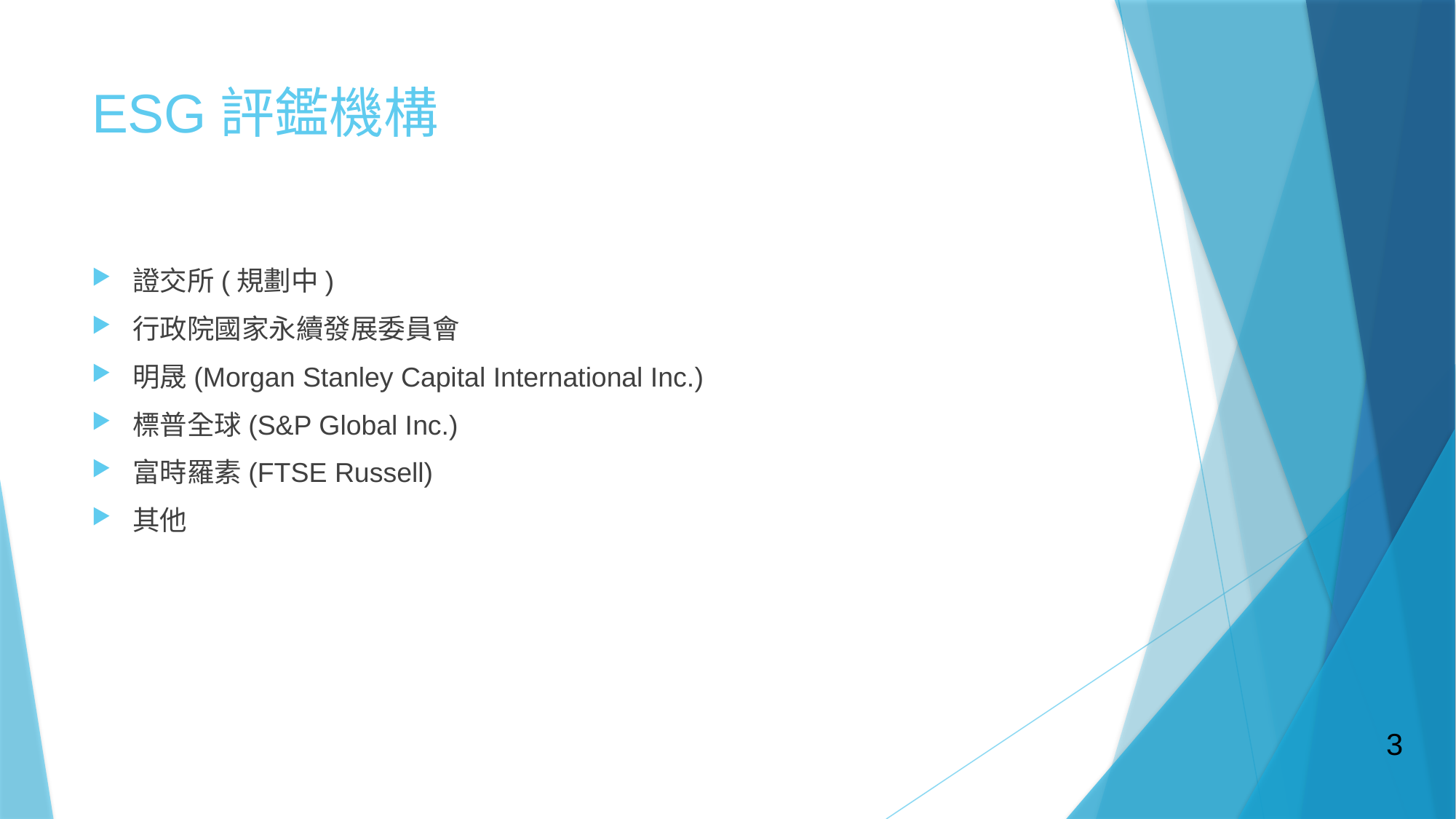

# ESG評鑑機構
證交所(規劃中)
行政院國家永續發展委員會
明晟(Morgan Stanley Capital International Inc.)
標普全球(S&P Global Inc.)
富時羅素(FTSE Russell)
其他
3